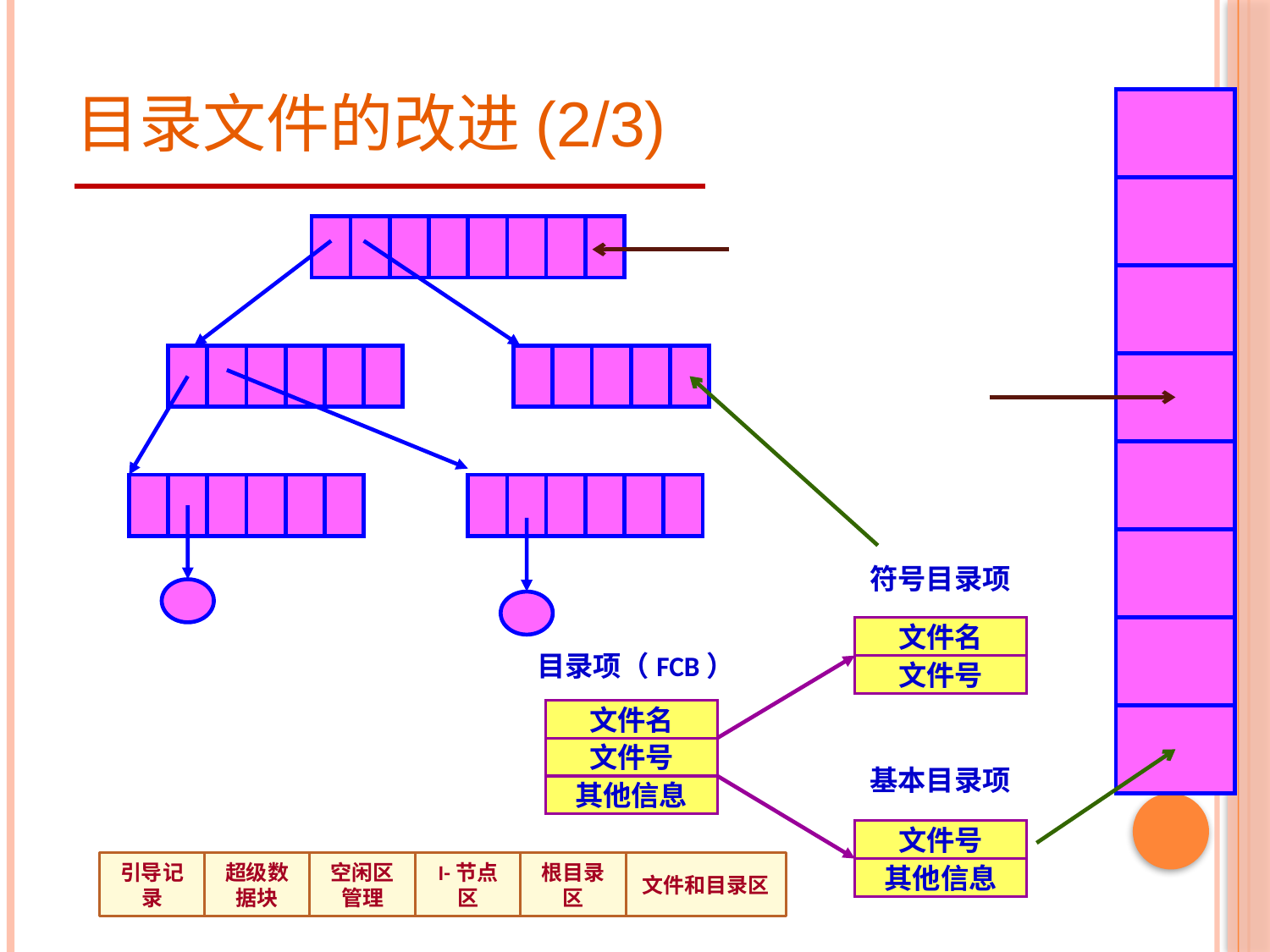

# 目录文件的改进(2/3)

符号目录项
文件名
文件号
目录项（FCB）

文件名
文件号
其他信息
基本目录项

文件号
其他信息
引导记录
超级数据块
空闲区管理
I-节点区
根目录区
文件和目录区